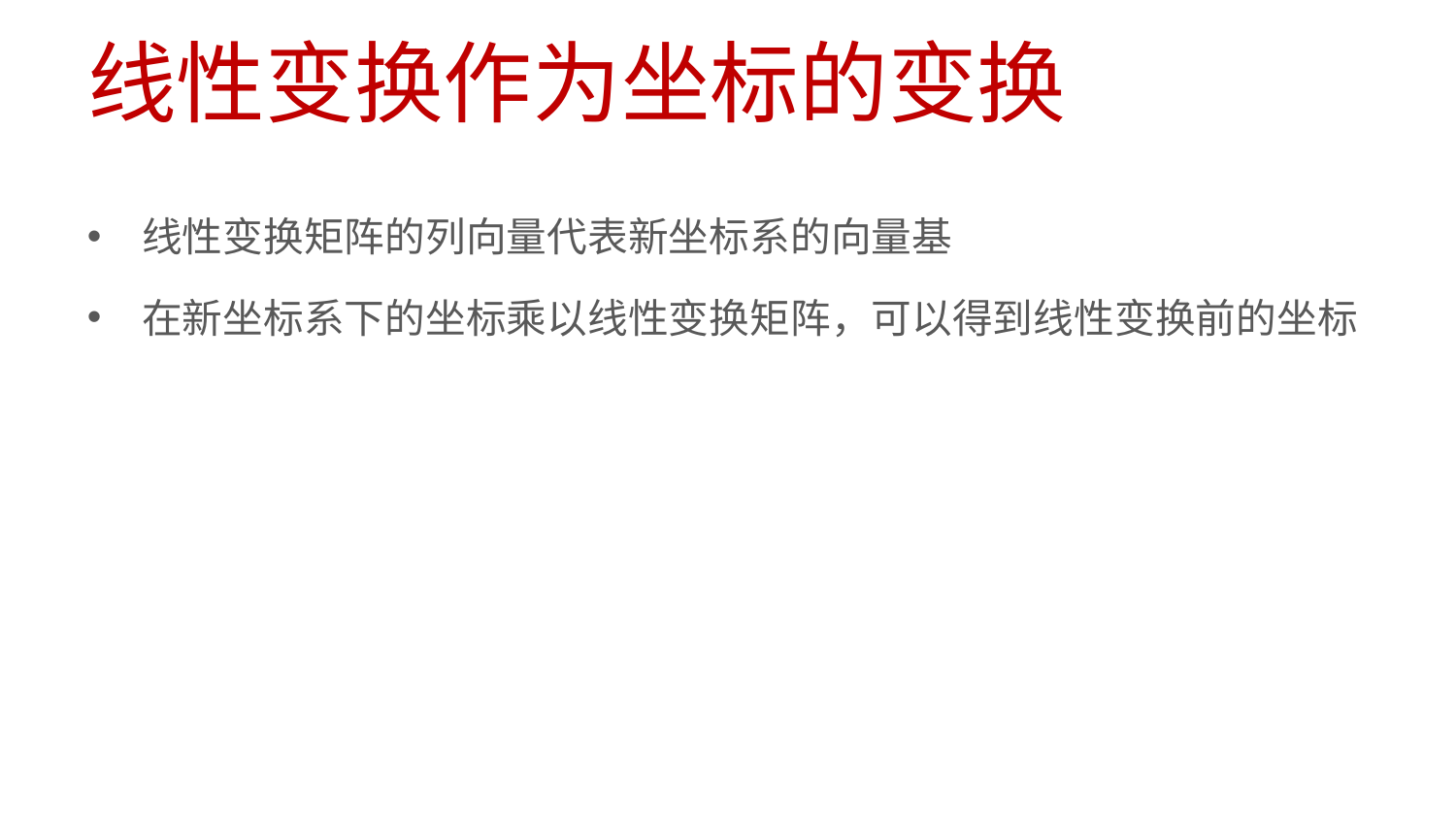

# 线性变换作为坐标的变换
线性变换矩阵的列向量代表新坐标系的向量基
在新坐标系下的坐标乘以线性变换矩阵，可以得到线性变换前的坐标